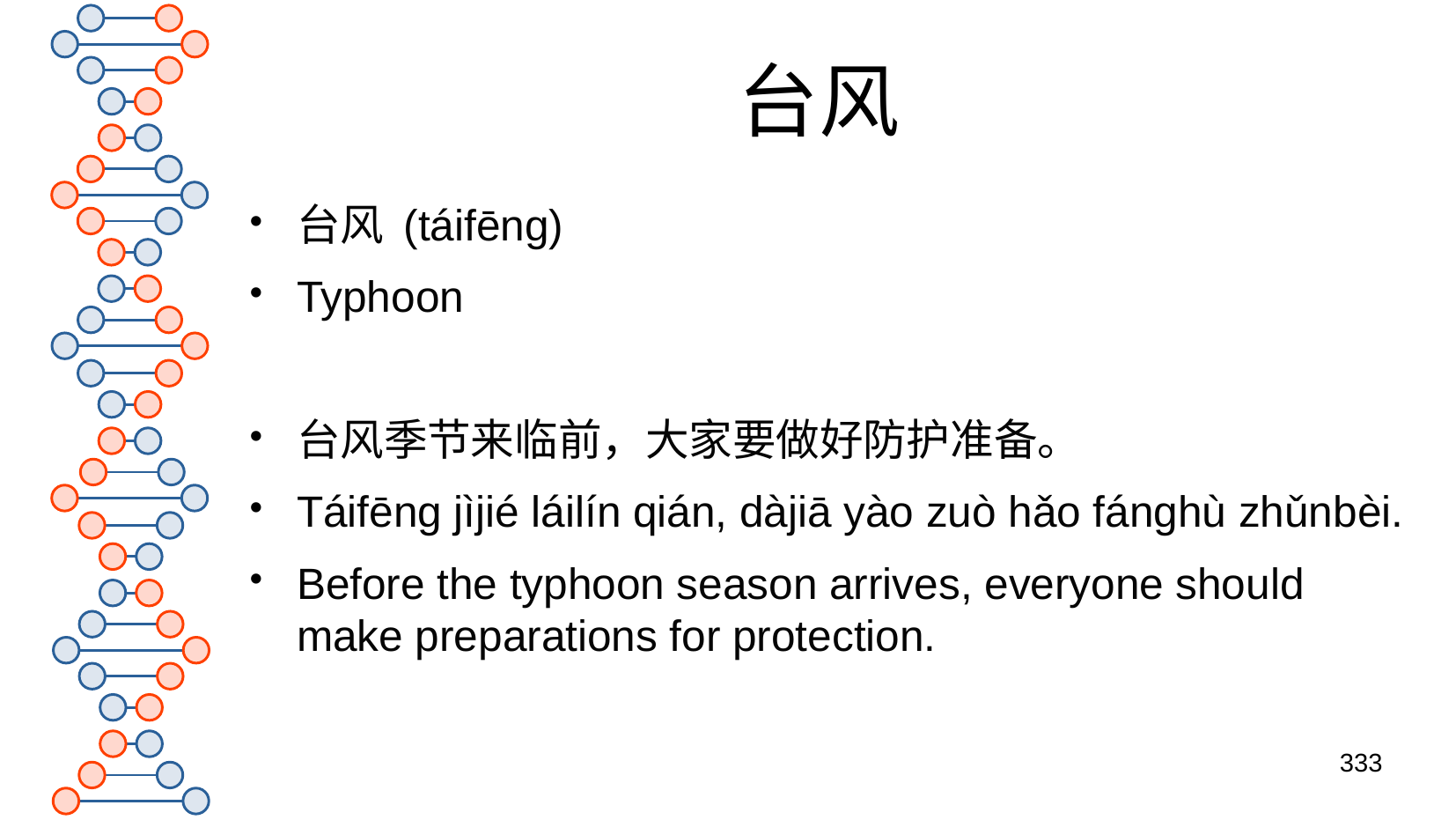

# 台风
台风 (táifēng)
Typhoon

台风季节来临前，大家要做好防护准备。
Táifēng jìjié láilín qián, dàjiā yào zuò hǎo fánghù zhǔnbèi.
Before the typhoon season arrives, everyone should make preparations for protection.

333